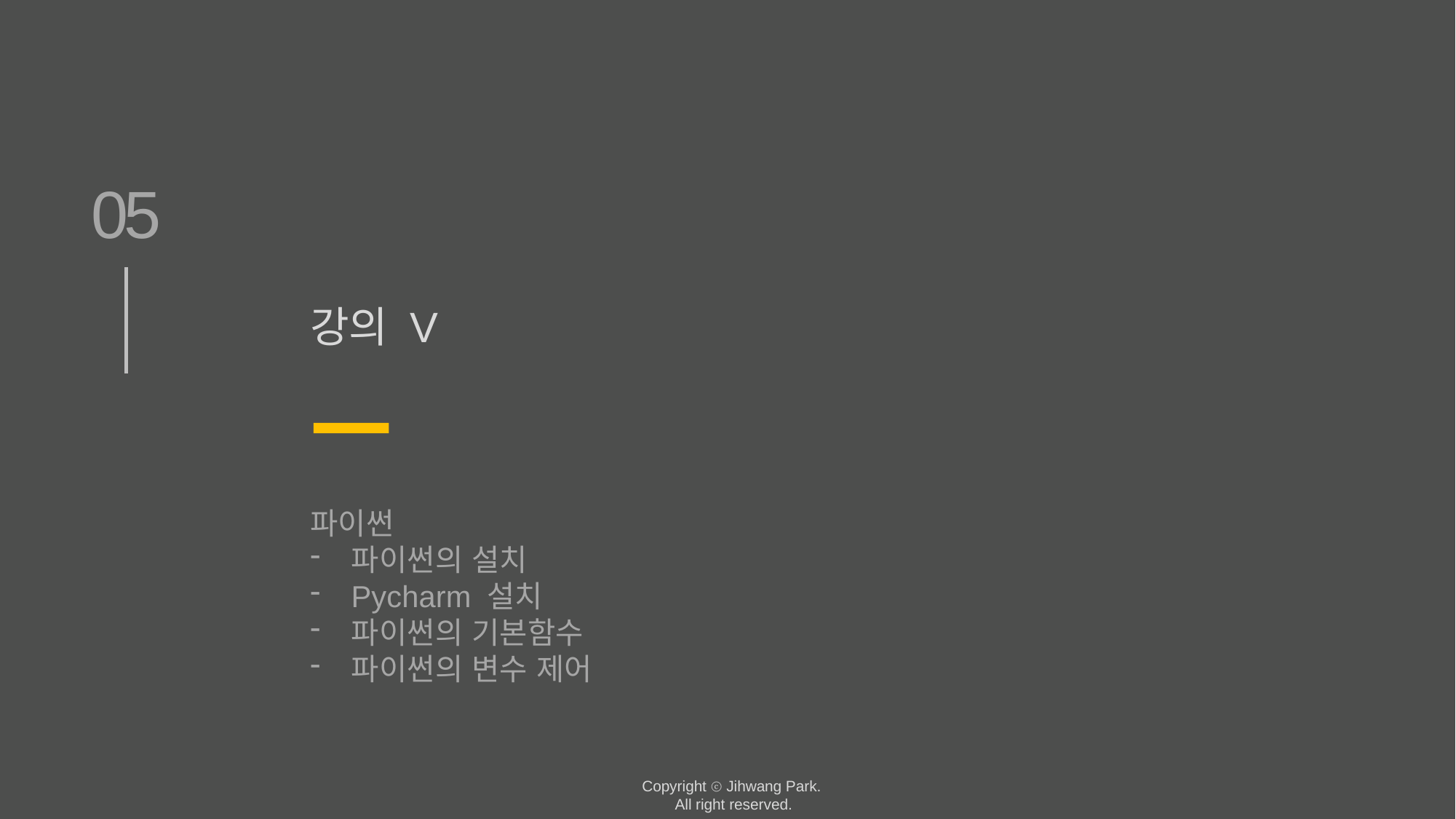

05
강의 V

파이썬
파이썬의 설치
Pycharm 설치
파이썬의 기본함수
파이썬의 변수 제어
Copyright ⓒ Jihwang Park.
All right reserved.